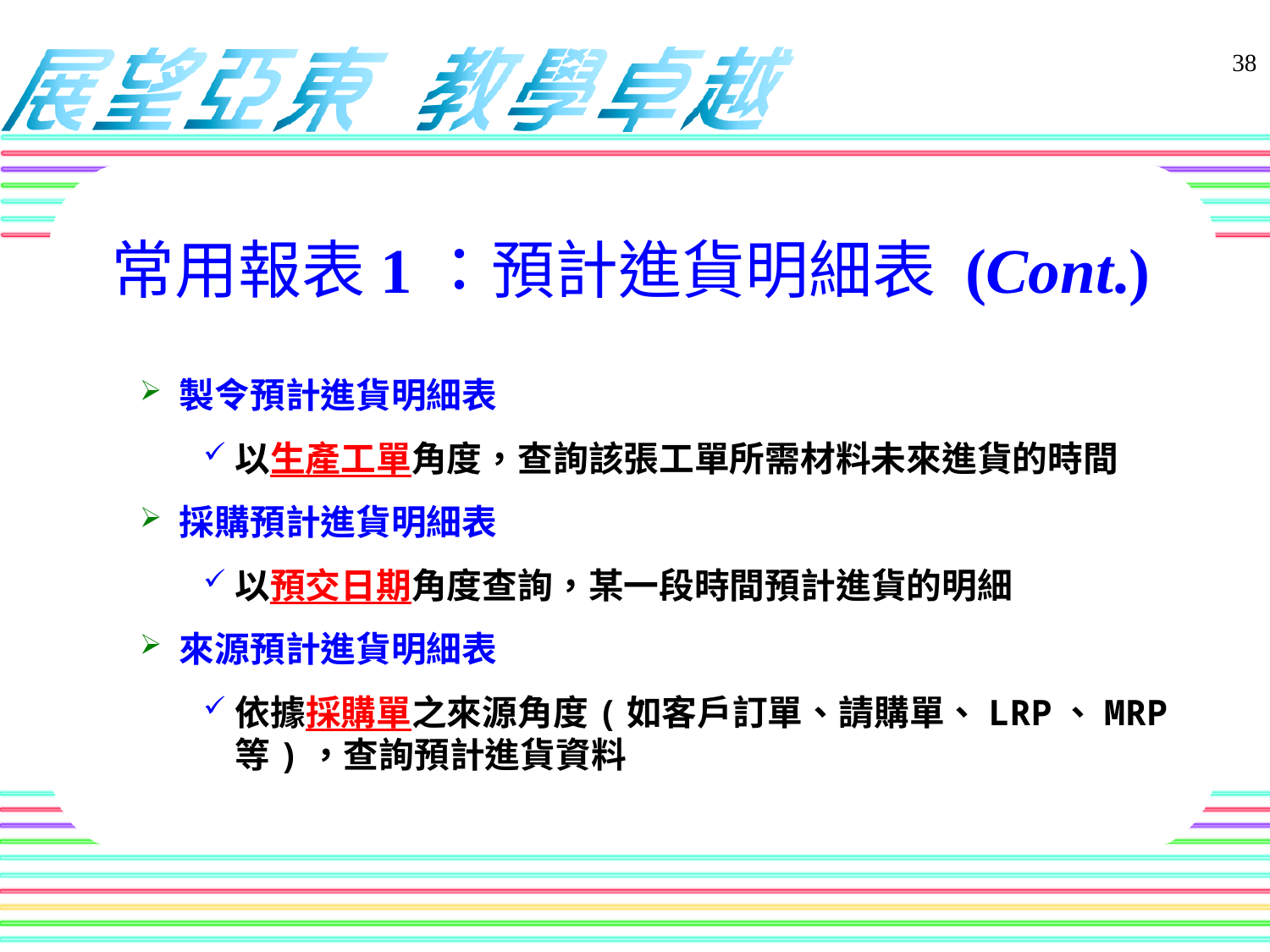

常用報表1：預計進貨明細表 (Cont.)
38
製令預計進貨明細表
以生產工單角度，查詢該張工單所需材料未來進貨的時間
採購預計進貨明細表
以預交日期角度查詢，某一段時間預計進貨的明細
來源預計進貨明細表
依據採購單之來源角度(如客戶訂單、請購單、LRP、MRP等)，查詢預計進貨資料